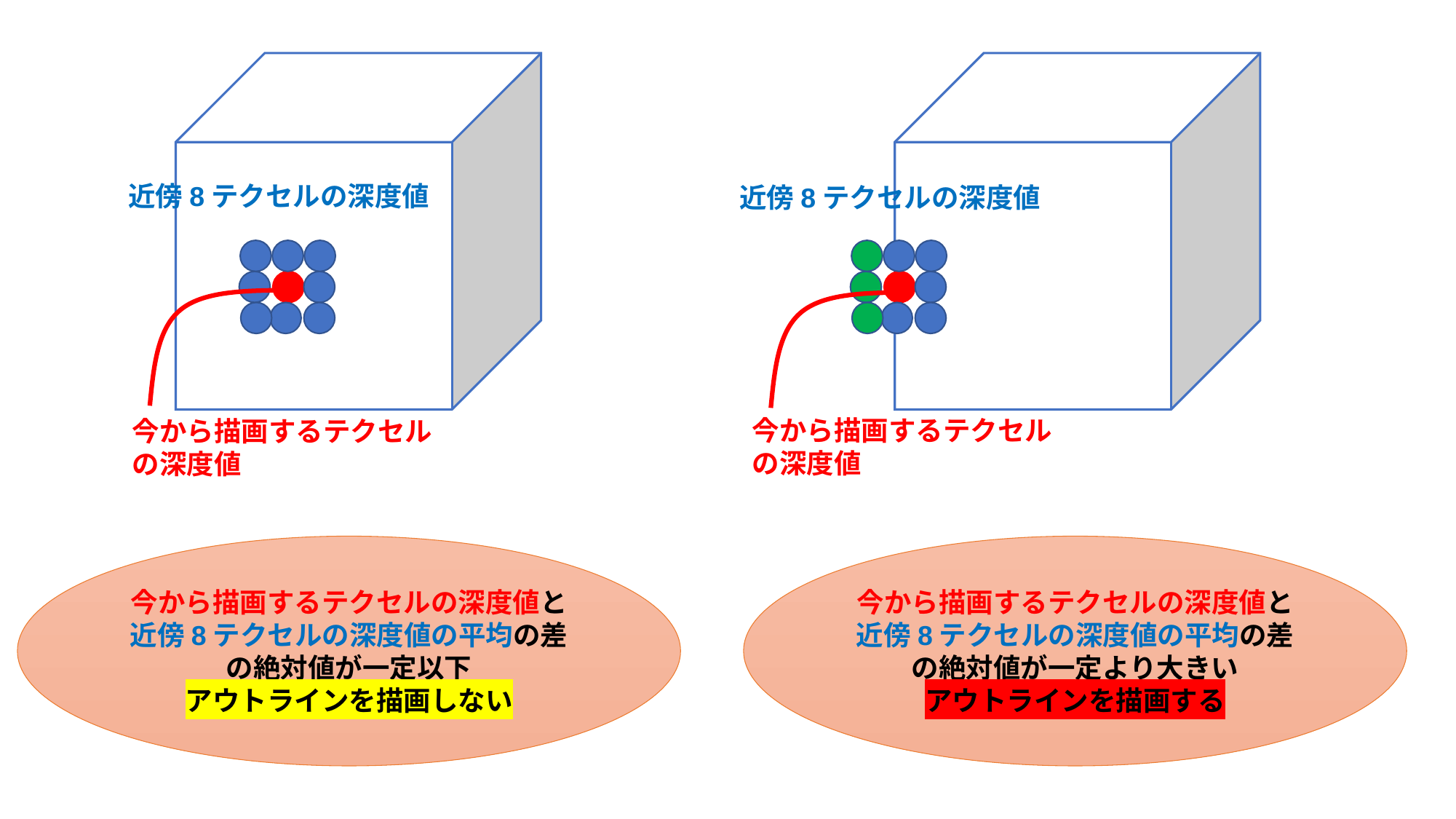

近傍8テクセルの深度値
近傍8テクセルの深度値

今から描画するテクセルの深度値
今から描画するテクセルの深度値
今から描画するテクセルの深度値と近傍8テクセルの深度値の平均の差の絶対値が一定以下
アウトラインを描画しない
今から描画するテクセルの深度値と近傍8テクセルの深度値の平均の差の絶対値が一定より大きい
アウトラインを描画する